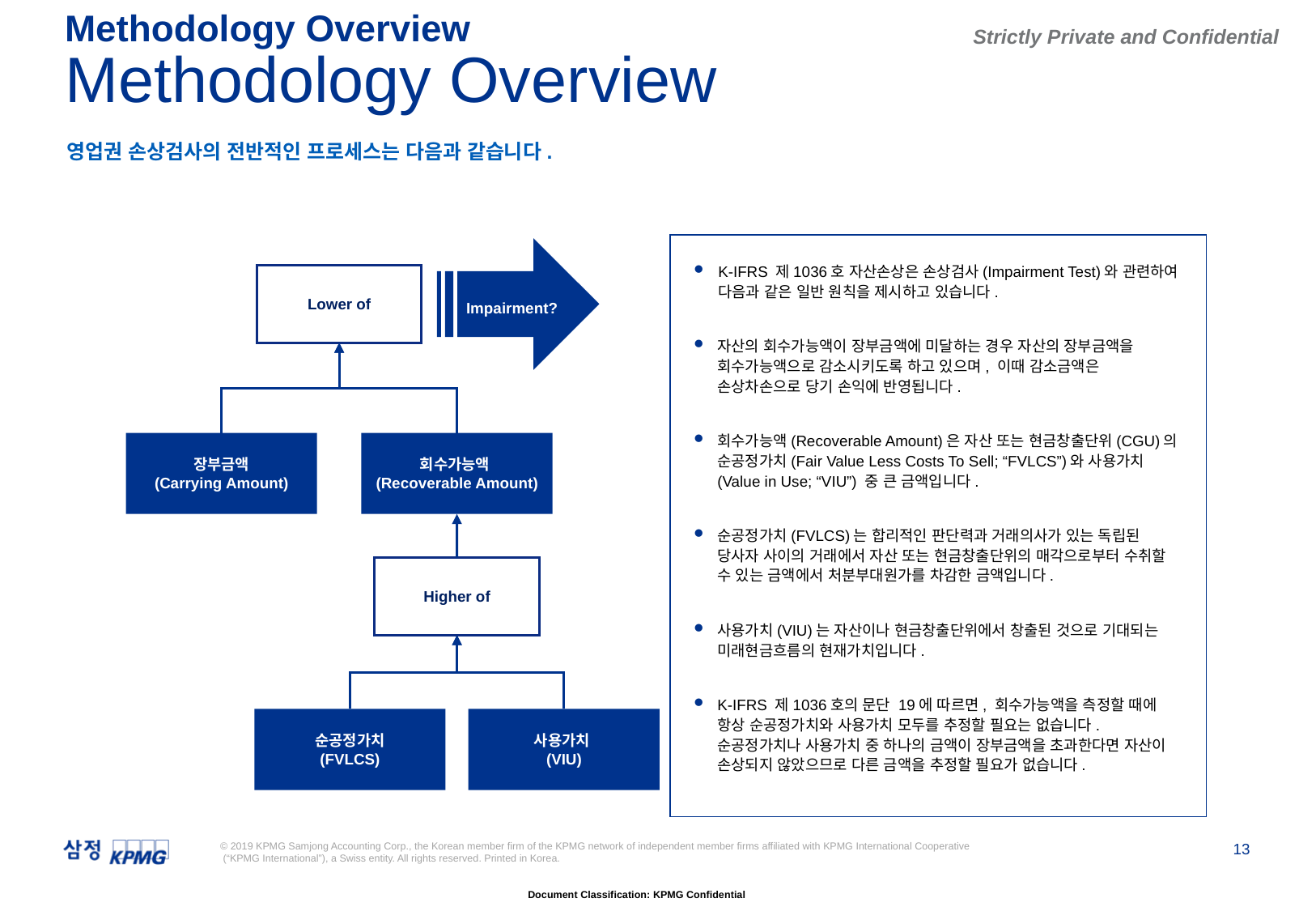

Methodology Overview
# Methodology Overview
영업권 손상검사의 전반적인 프로세스는 다음과 같습니다.

K-IFRS 제1036호 자산손상은 손상검사(Impairment Test)와 관련하여 다음과 같은 일반 원칙을 제시하고 있습니다.

자산의 회수가능액이 장부금액에 미달하는 경우 자산의 장부금액을 회수가능액으로 감소시키도록 하고 있으며, 이때 감소금액은 손상차손으로 당기 손익에 반영됩니다.

회수가능액(Recoverable Amount)은 자산 또는 현금창출단위(CGU)의 순공정가치(Fair Value Less Costs To Sell; “FVLCS”)와 사용가치(Value in Use; “VIU”) 중 큰 금액입니다.

순공정가치(FVLCS)는 합리적인 판단력과 거래의사가 있는 독립된 당사자 사이의 거래에서 자산 또는 현금창출단위의 매각으로부터 수취할 수 있는 금액에서 처분부대원가를 차감한 금액입니다.

사용가치(VIU)는 자산이나 현금창출단위에서 창출된 것으로 기대되는 미래현금흐름의 현재가치입니다.

K-IFRS 제1036호의 문단 19에 따르면, 회수가능액을 측정할 때에 항상 순공정가치와 사용가치 모두를 추정할 필요는 없습니다.  순공정가치나 사용가치 중 하나의 금액이 장부금액을 초과한다면 자산이 손상되지 않았으므로 다른 금액을 추정할 필요가 없습니다.
Impairment?
Lower of
장부금액
(Carrying Amount)
회수가능액
(Recoverable Amount)
Higher of
순공정가치
(FVLCS)
사용가치
(VIU)